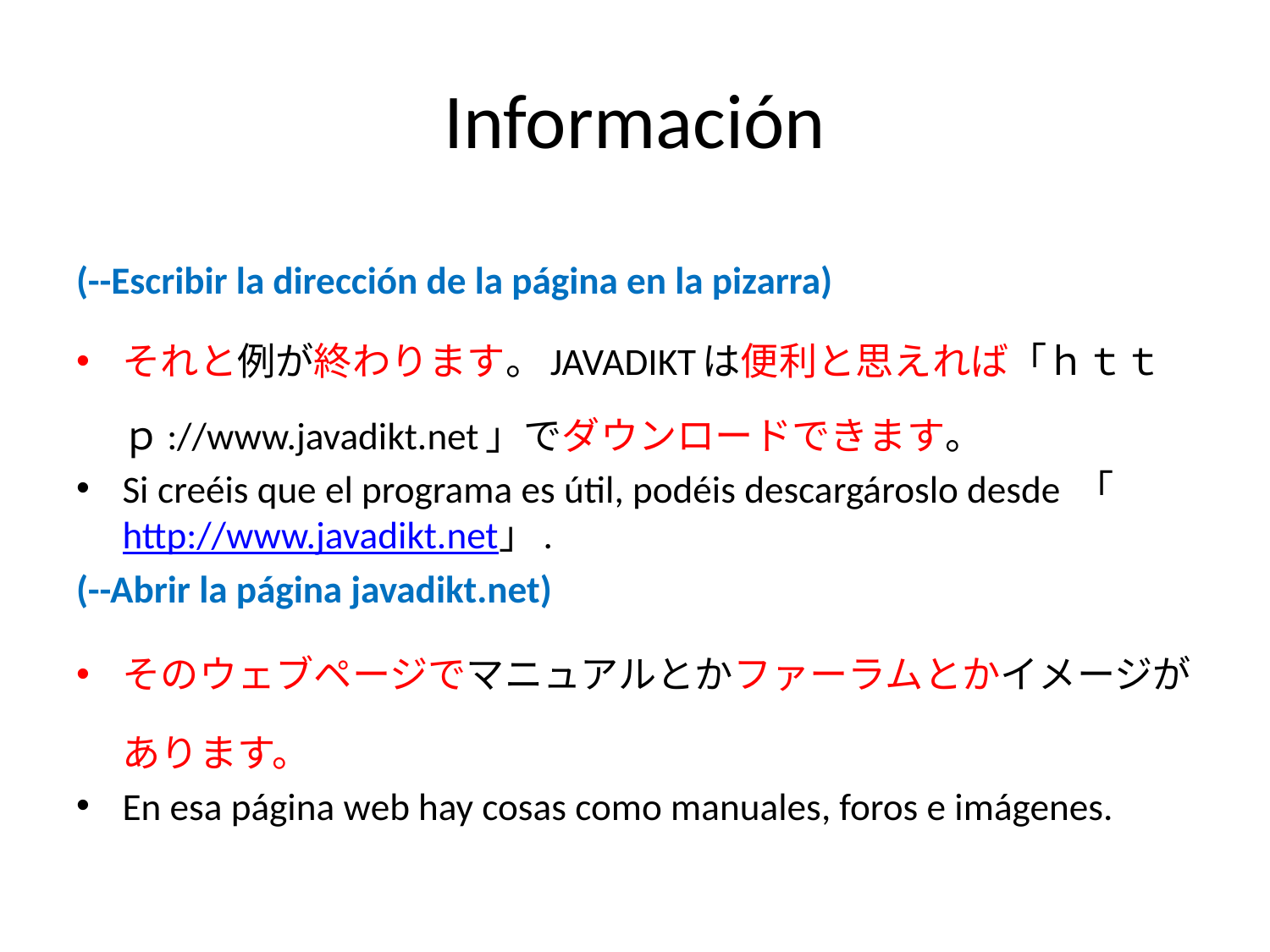

# Información
(--Escribir la dirección de la página en la pizarra)
それと例が終わります。JAVADIKTは便利と思えれば「ｈｔｔｐ://www.javadikt.net」でダウンロードできます。
Si creéis que el programa es útil, podéis descargároslo desde 「http://www.javadikt.net」.
(--Abrir la página javadikt.net)
そのウェブページでマニュアルとかファーラムとかイメージがあります。
En esa página web hay cosas como manuales, foros e imágenes.